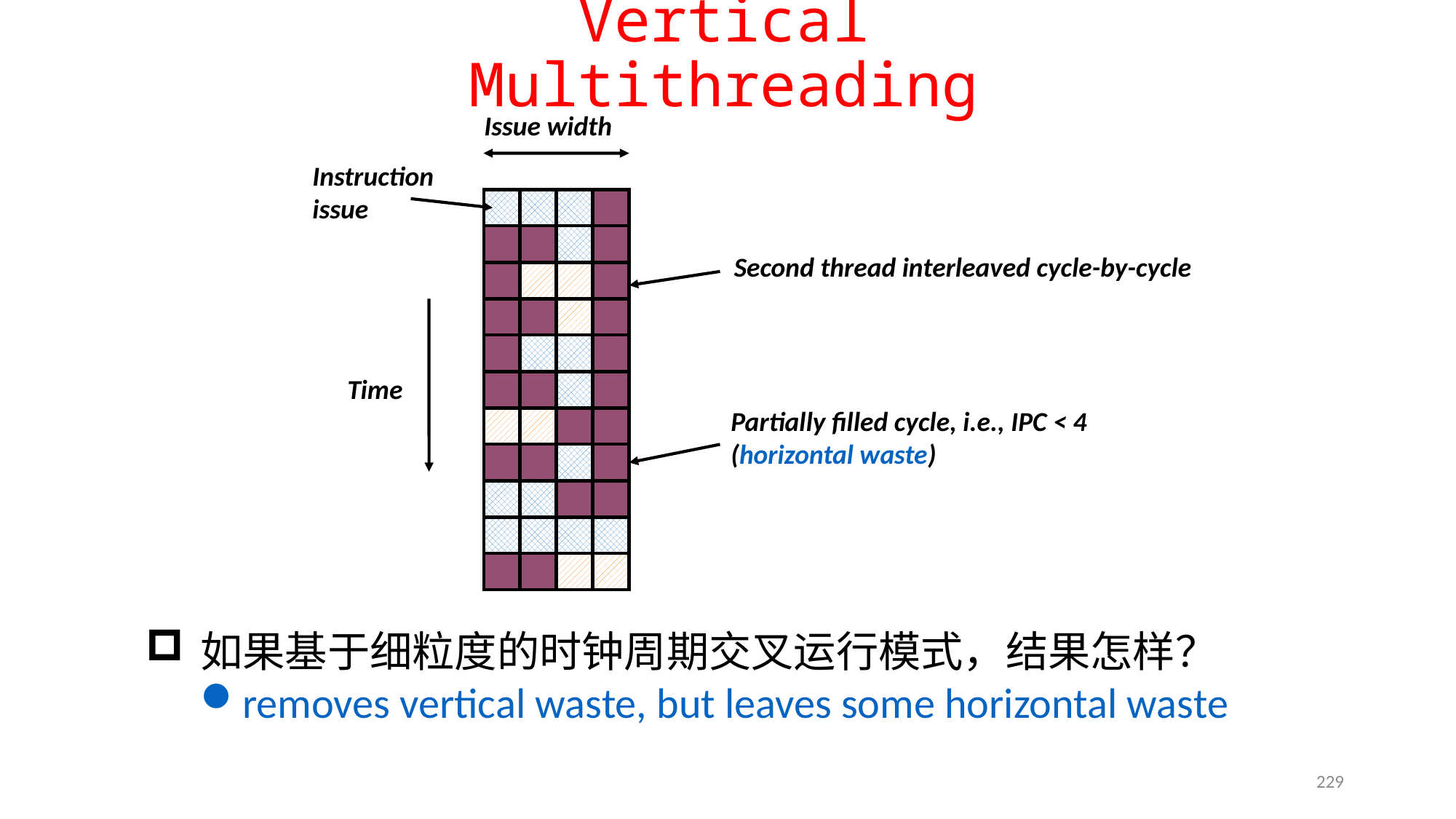

# Vertical Multithreading
Issue width
Instruction issue

Second thread interleaved cycle-by-cycle

Time

Partially filled cycle, i.e., IPC < 4
(horizontal waste)

如果基于细粒度的时钟周期交叉运行模式，结果怎样？
removes vertical waste, but leaves some horizontal waste
229